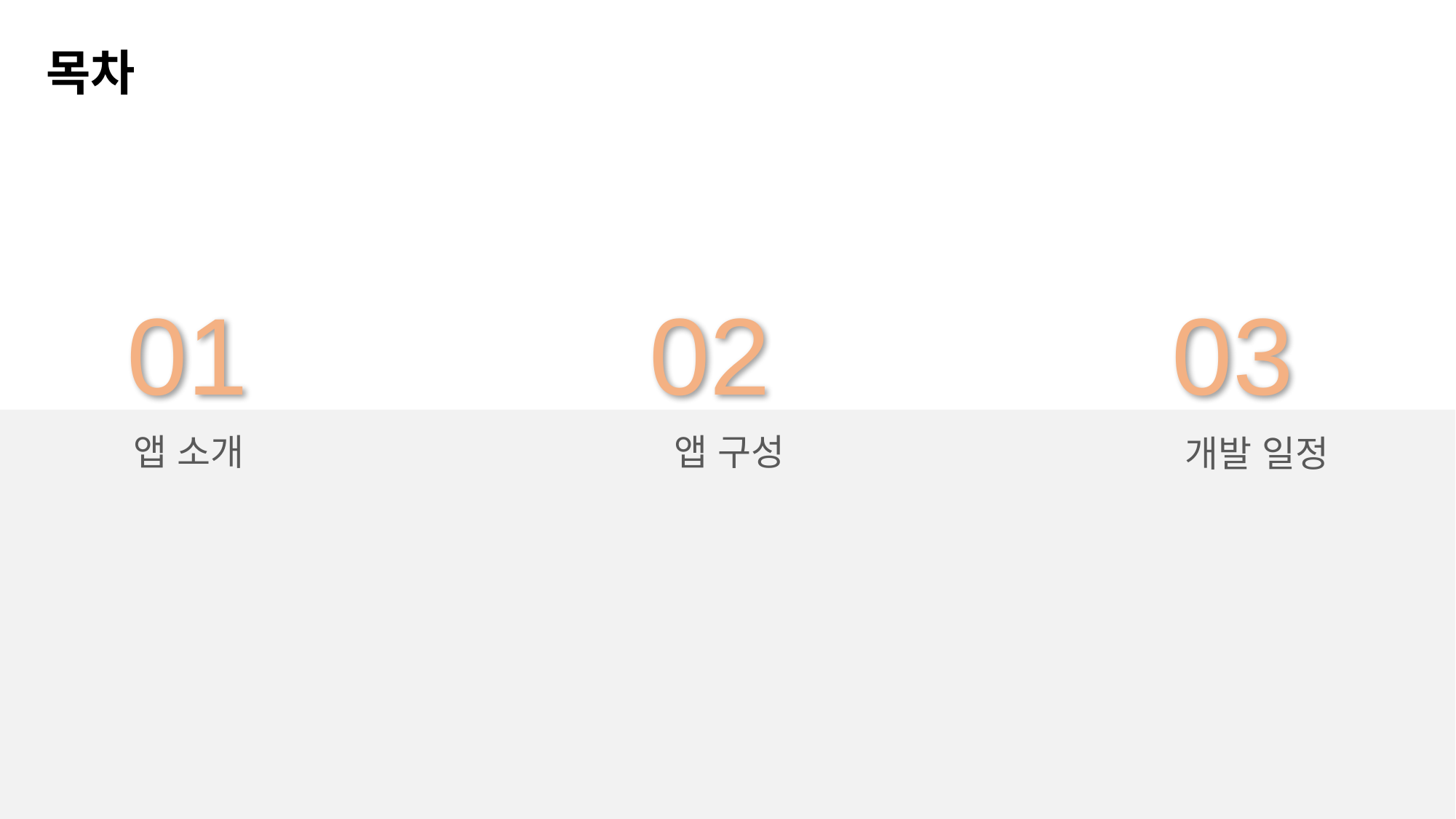

목차
01
02
03

앱 소개
앱 구성
개발 일정